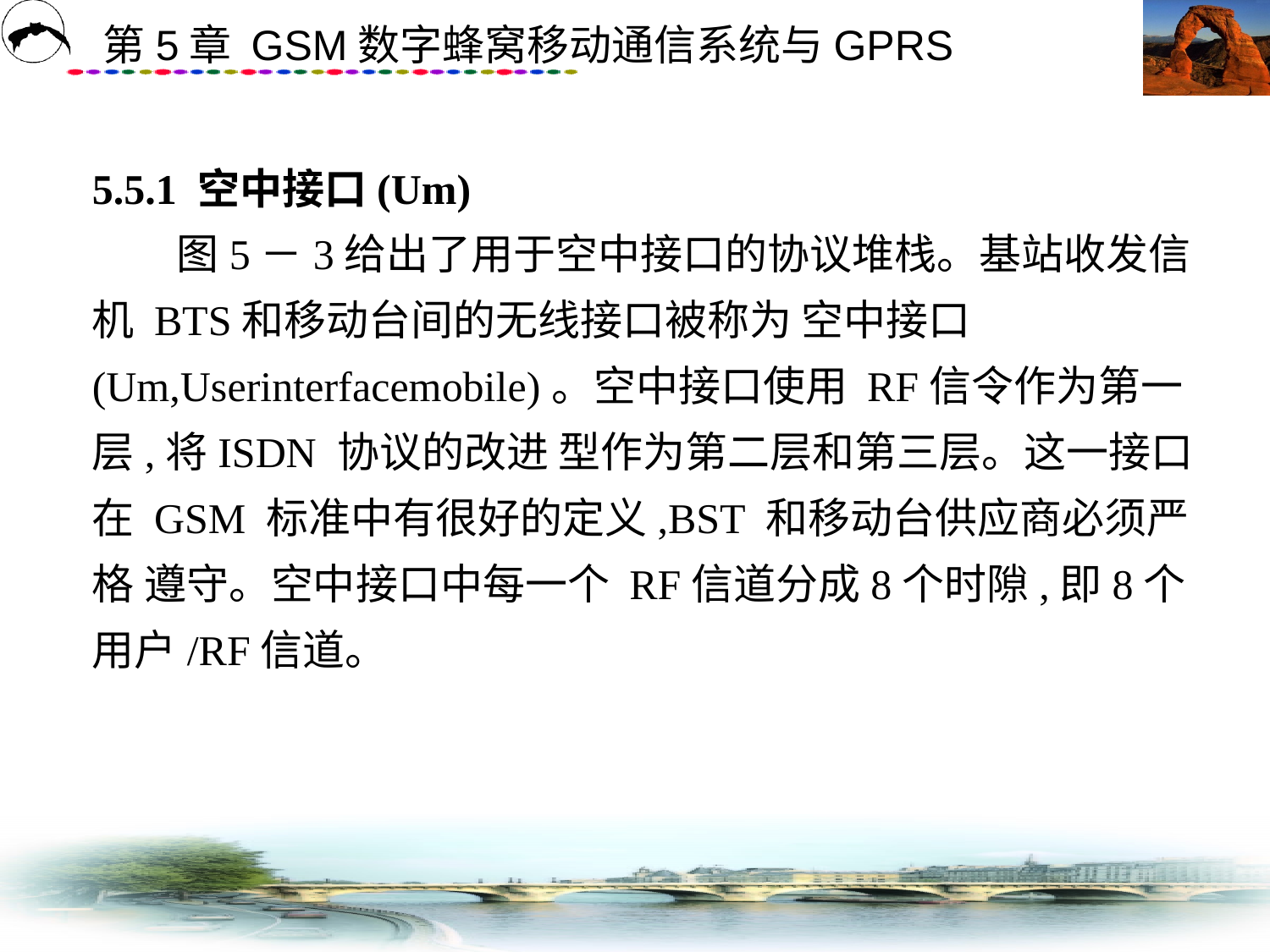

# 5.5.1 空中接口(Um) 　　图5－3给出了用于空中接口的协议堆栈。基站收发信机 BTS和移动台间的无线接口被称为 空中接口(Um,Userinterfacemobile)。空中接口使用 RF信令作为第一层,将ISDN 协议的改进 型作为第二层和第三层。这一接口在 GSM 标准中有很好的定义,BST 和移动台供应商必须严格 遵守。空中接口中每一个 RF信道分成8个时隙,即8个用户/RF信道。